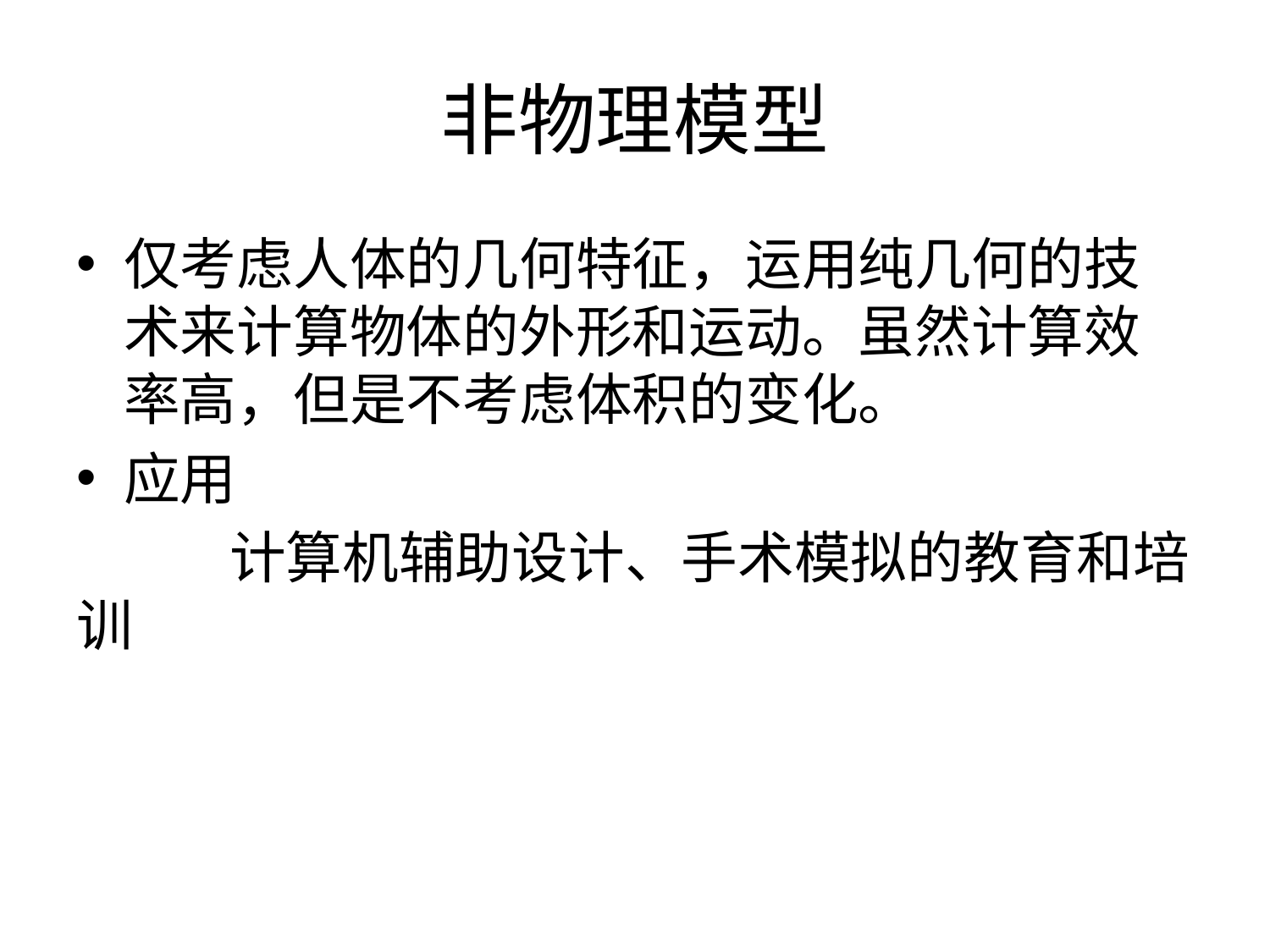

# 非物理模型
仅考虑人体的几何特征，运用纯几何的技术来计算物体的外形和运动。虽然计算效率高，但是不考虑体积的变化。
应用
           计算机辅助设计、手术模拟的教育和培训